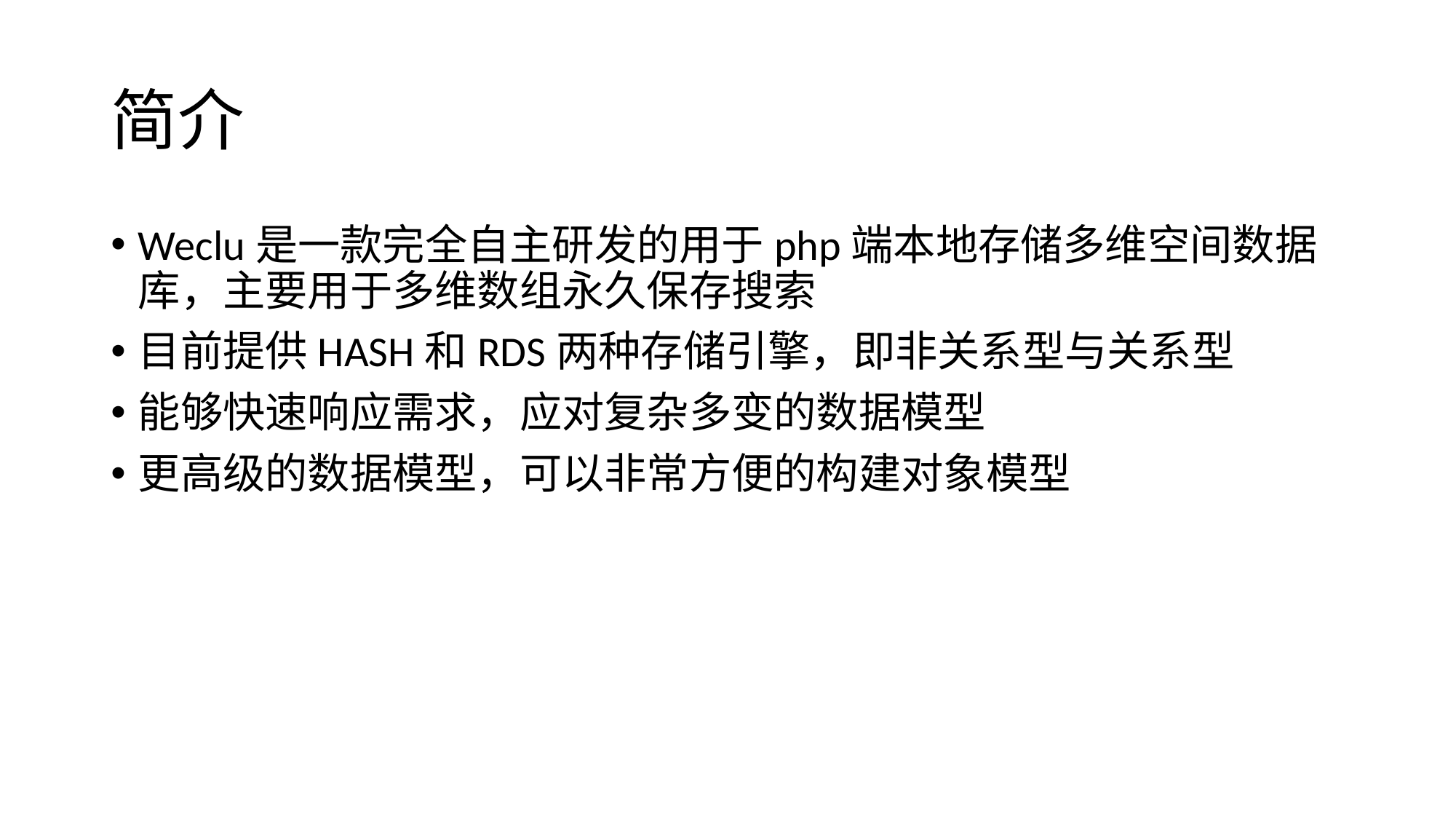

# 简介
Weclu是一款完全自主研发的用于php端本地存储多维空间数据库，主要用于多维数组永久保存搜索
目前提供HASH和RDS两种存储引擎，即非关系型与关系型
能够快速响应需求，应对复杂多变的数据模型
更高级的数据模型，可以非常方便的构建对象模型